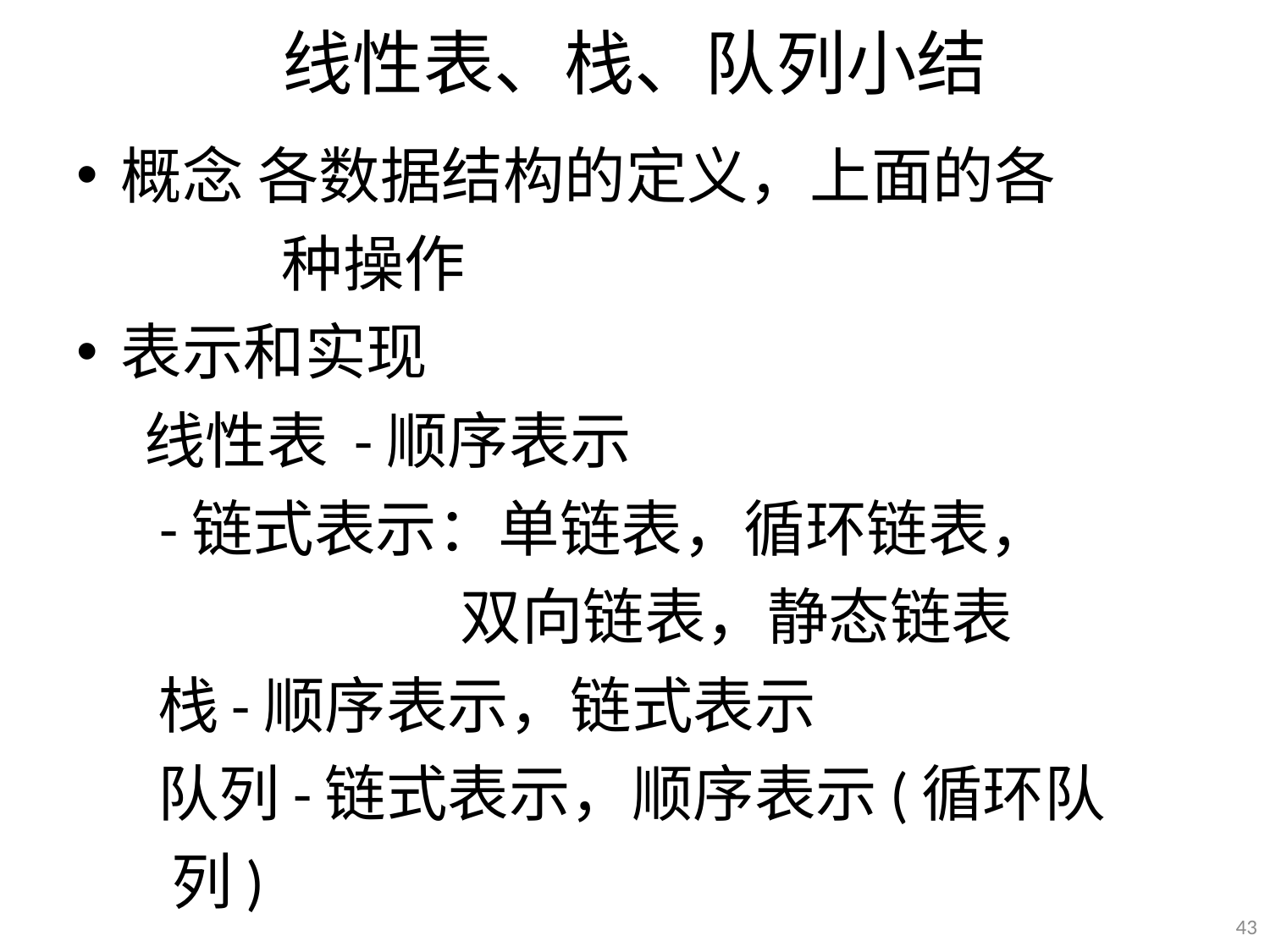

# 线性表、栈、队列小结
概念 各数据结构的定义，上面的各
              种操作
表示和实现
    线性表 -顺序表示
      -链式表示：单链表，循环链表，
                           双向链表，静态链表
     栈-顺序表示，链式表示
     队列-链式表示，顺序表示(循环队
      列)
43